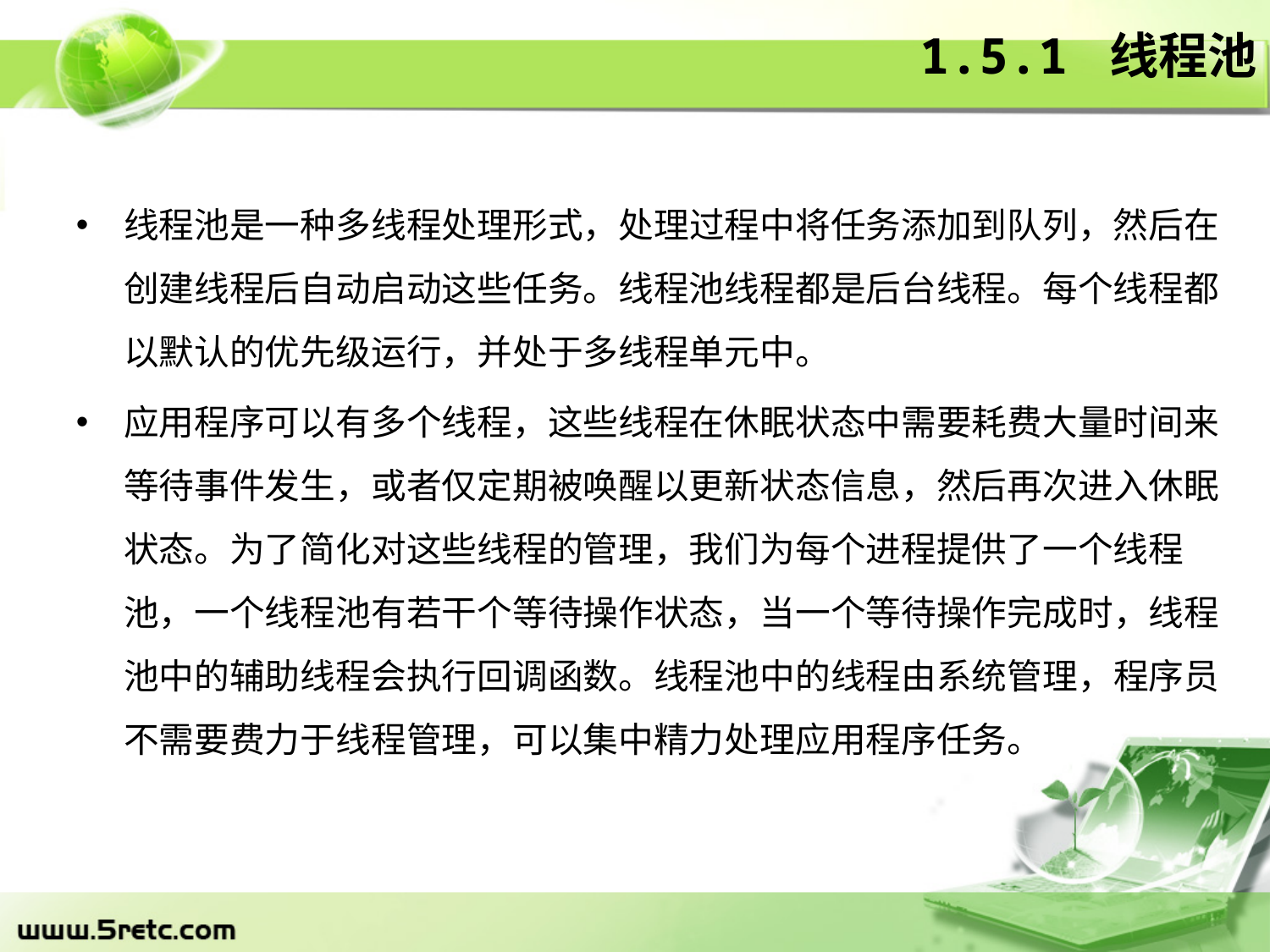

1.5.1 线程池
线程池是一种多线程处理形式，处理过程中将任务添加到队列，然后在创建线程后自动启动这些任务。线程池线程都是后台线程。每个线程都以默认的优先级运行，并处于多线程单元中。
应用程序可以有多个线程，这些线程在休眠状态中需要耗费大量时间来等待事件发生，或者仅定期被唤醒以更新状态信息，然后再次进入休眠状态。为了简化对这些线程的管理，我们为每个进程提供了一个线程池，一个线程池有若干个等待操作状态，当一个等待操作完成时，线程池中的辅助线程会执行回调函数。线程池中的线程由系统管理，程序员不需要费力于线程管理，可以集中精力处理应用程序任务。